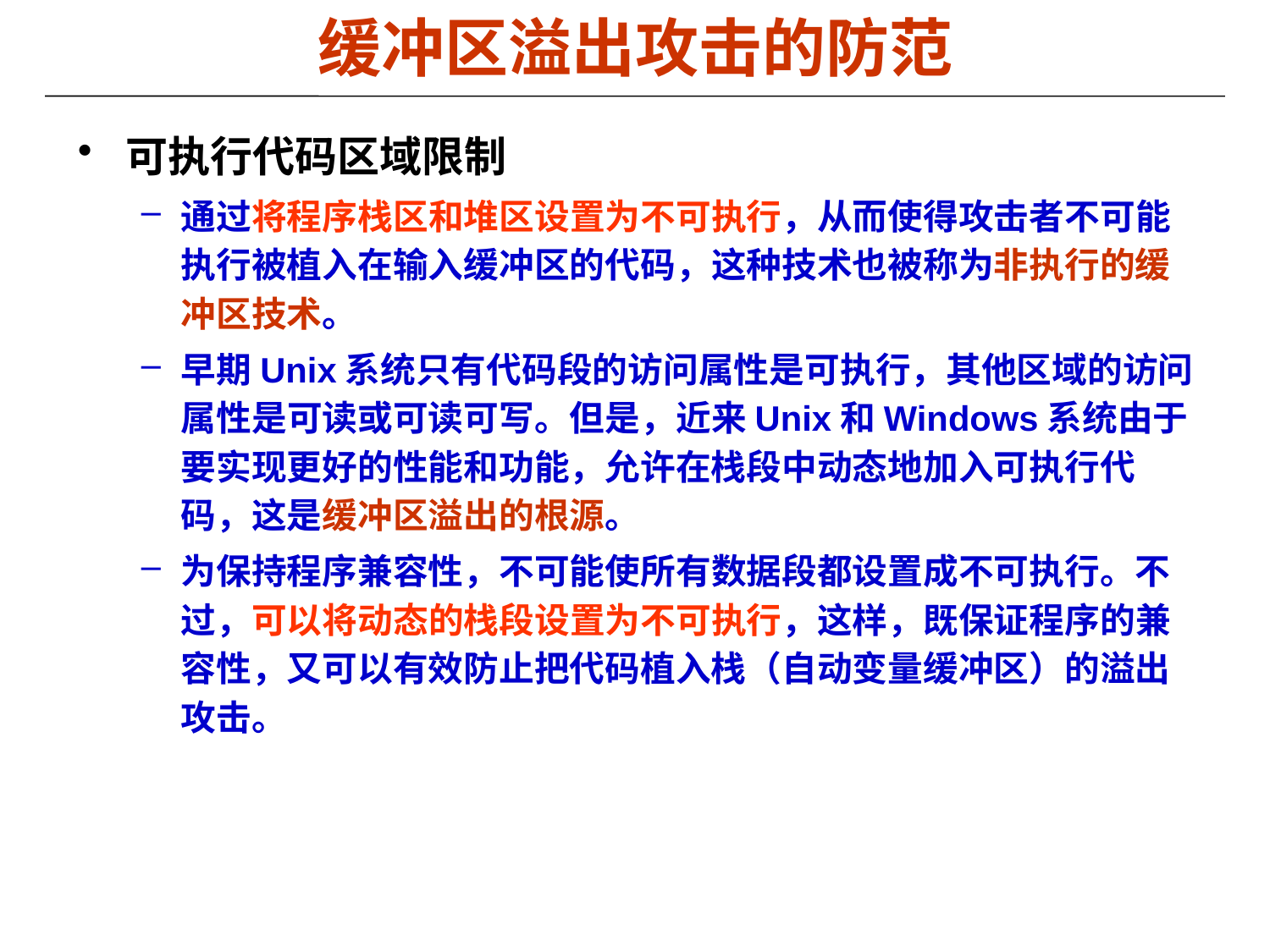

# 缓冲区溢出攻击的防范
可执行代码区域限制
通过将程序栈区和堆区设置为不可执行，从而使得攻击者不可能执行被植入在输入缓冲区的代码，这种技术也被称为非执行的缓冲区技术。
早期Unix系统只有代码段的访问属性是可执行，其他区域的访问属性是可读或可读可写。但是，近来Unix和Windows系统由于要实现更好的性能和功能，允许在栈段中动态地加入可执行代码，这是缓冲区溢出的根源。
为保持程序兼容性，不可能使所有数据段都设置成不可执行。不过，可以将动态的栈段设置为不可执行，这样，既保证程序的兼容性，又可以有效防止把代码植入栈（自动变量缓冲区）的溢出攻击。